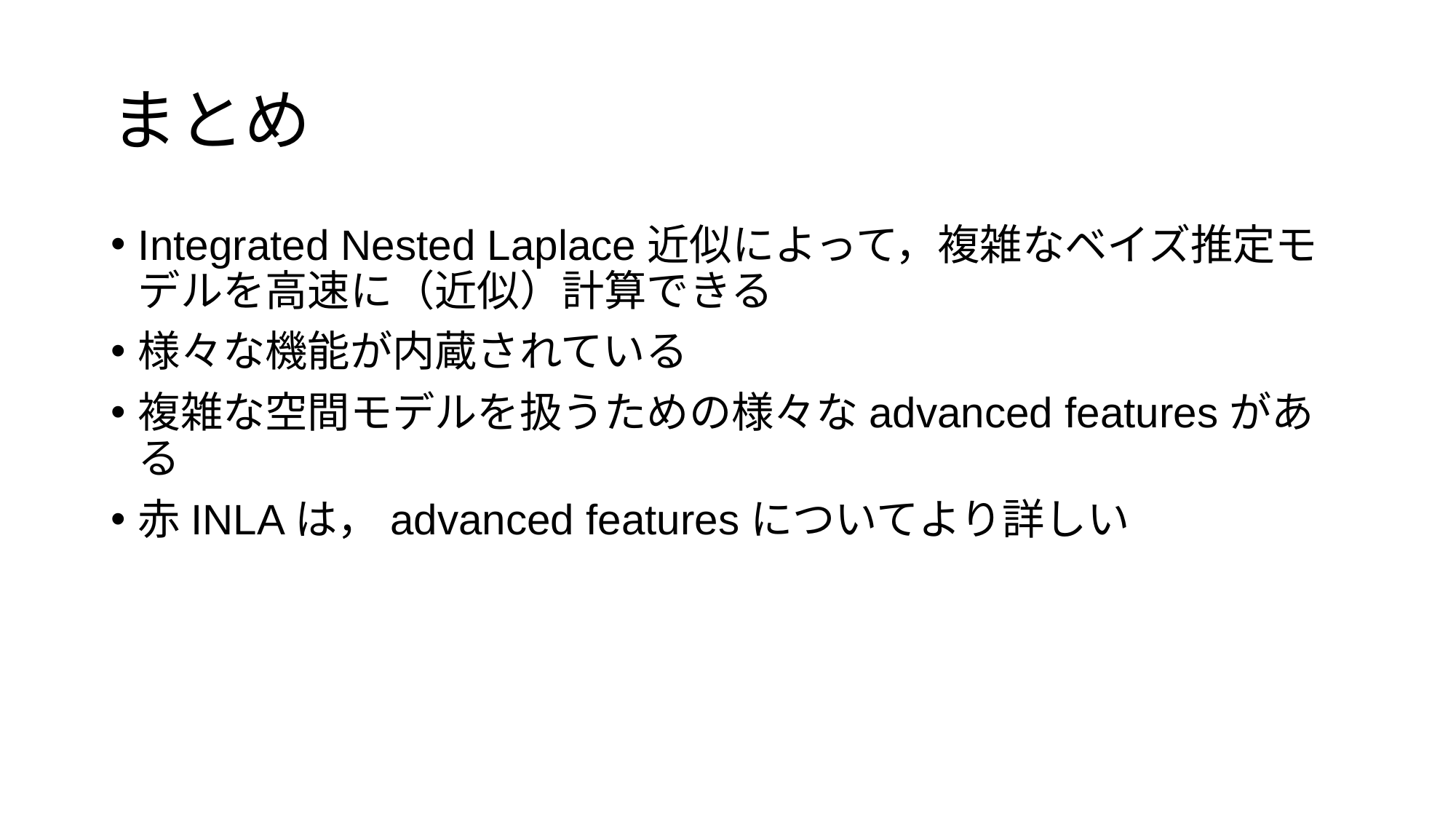

# まとめ
Integrated Nested Laplace近似によって，複雑なベイズ推定モデルを高速に（近似）計算できる
様々な機能が内蔵されている
複雑な空間モデルを扱うための様々なadvanced featuresがある
赤INLAは，advanced featuresについてより詳しい